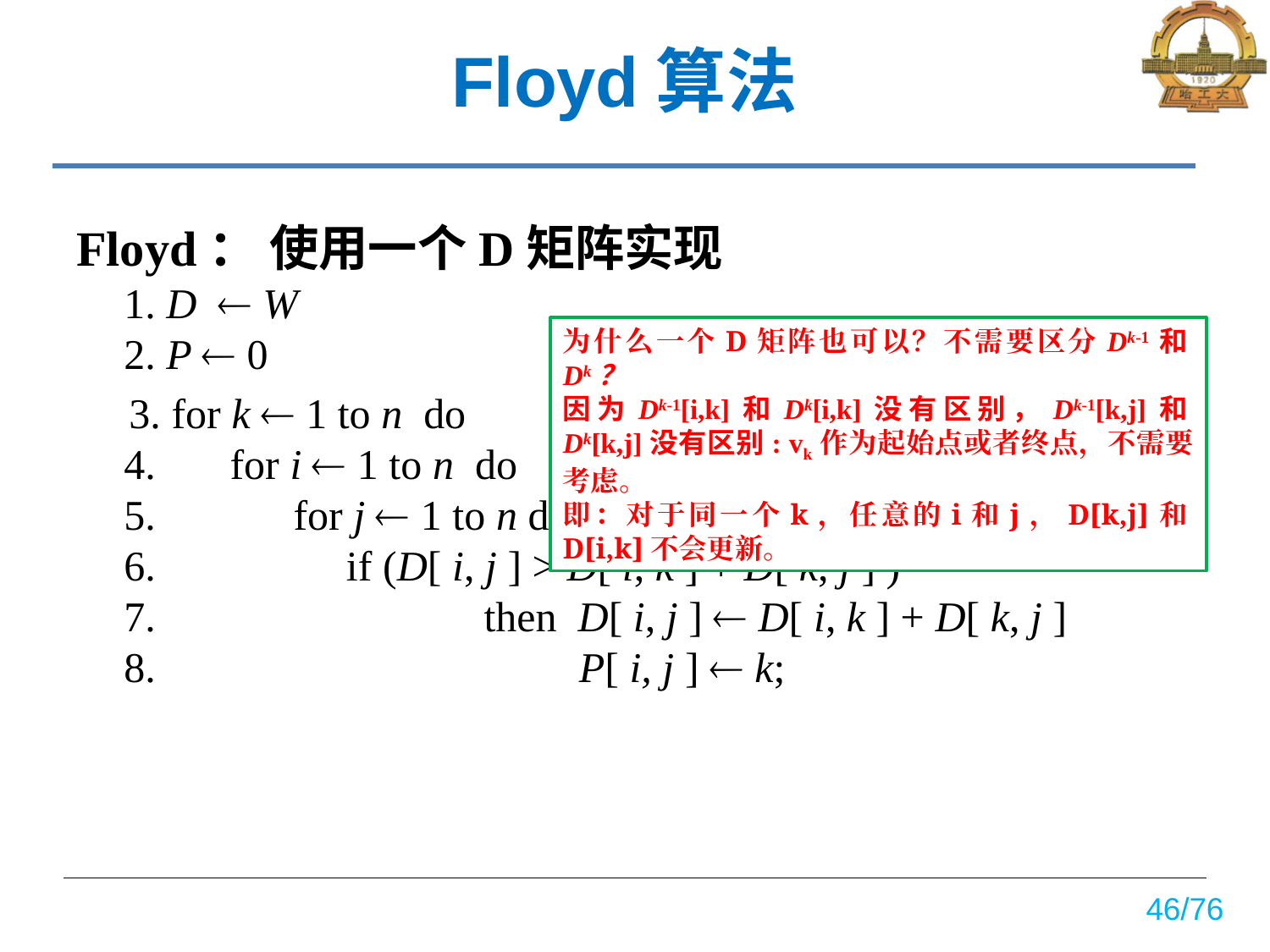

# Floyd算法
Floyd： 使用一个D矩阵实现
1. D  ← W
2. P ← 0
     3. for k ← 1 to n  do
4.       for i ← 1 to n  do
5.             for j ← 1 to n do
6.                  if (D[ i, j ] > D[ i, k ] + D[ k, j ] )
7.		          then  D[ i, j ] ← D[ i, k ] + D[ k, j ]
8.		                   P[ i, j ] ← k;

为什么一个D矩阵也可以？不需要区分Dk-1和Dk？
因为Dk-1[i,k]和Dk[i,k]没有区别，Dk-1[k,j]和Dk[k,j]没有区别: vk作为起始点或者终点，不需要考虑。
即：对于同一个k，任意的i和j，D[k,j]和D[i,k]不会更新。